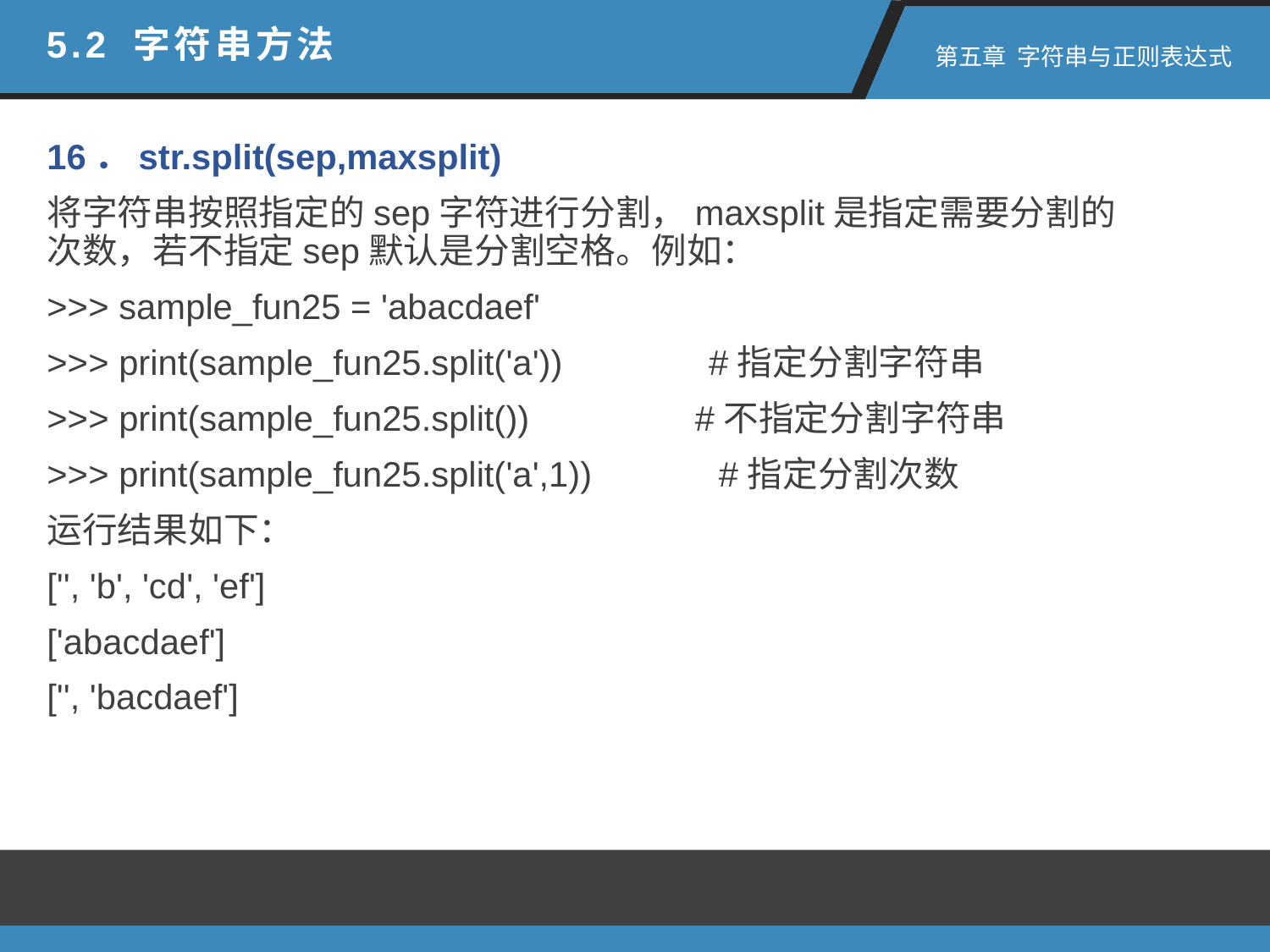

5.2 字符串方法
  第五章  字符串与正则表达式
16．str.split(sep,maxsplit)
将字符串按照指定的sep字符进行分割，maxsplit是指定需要分割的次数，若不指定sep默认是分割空格。例如：
>>> sample_fun25 = 'abacdaef'
>>> print(sample_fun25.split('a'))               #指定分割字符串
>>> print(sample_fun25.split())                 #不指定分割字符串
>>> print(sample_fun25.split('a',1))             #指定分割次数
运行结果如下：
['', 'b', 'cd', 'ef']
['abacdaef']
['', 'bacdaef']